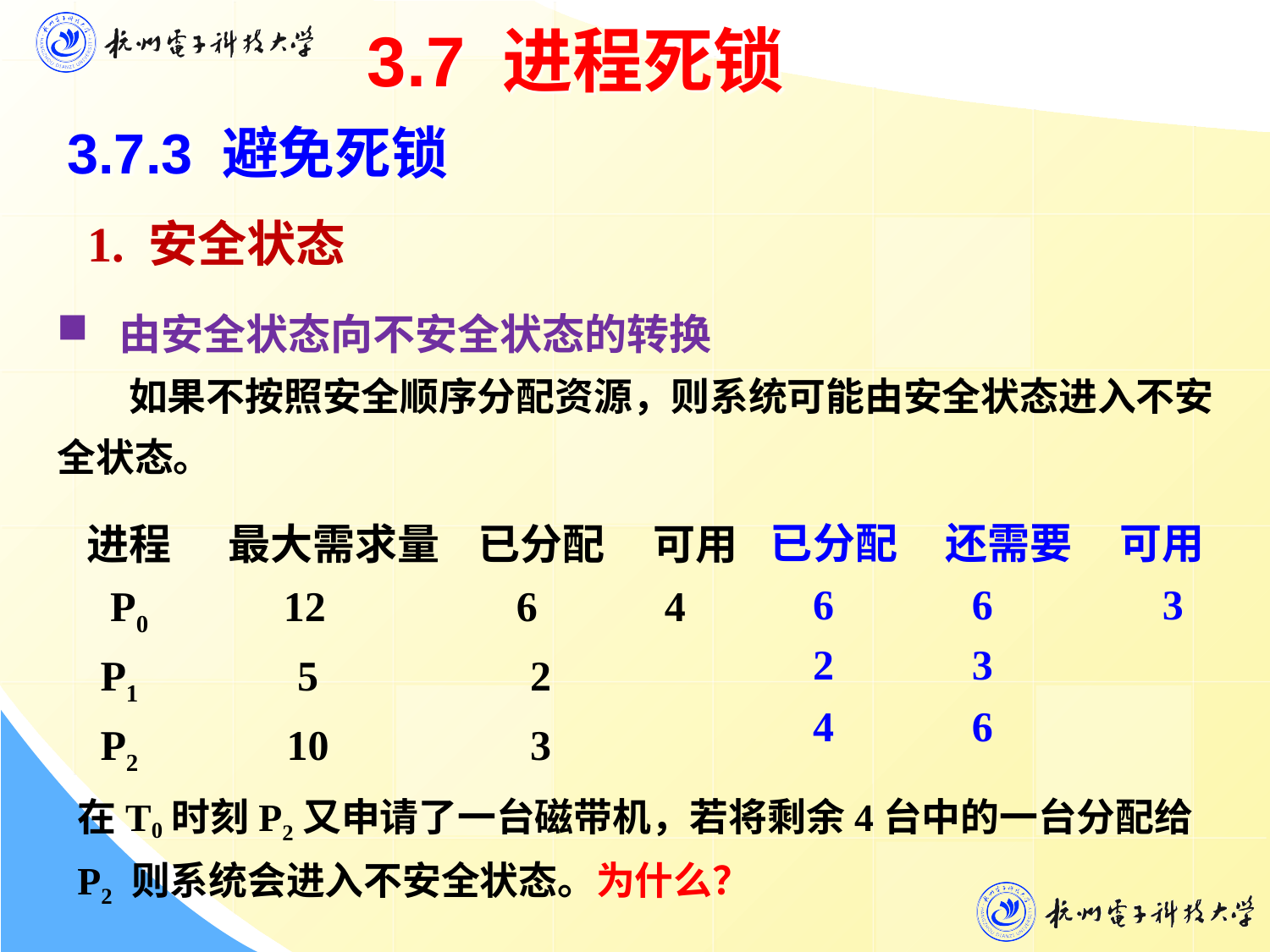

3.7 进程死锁
3.7.3 避免死锁
1. 安全状态
  由安全状态向不安全状态的转换
       如果不按照安全顺序分配资源，则系统可能由安全状态进入不安全状态。

  进程      最大需求量    已分配     可用
     P0                      12                  6            4
       P1               5                    2
       P2              10                   3
已分配     还需要     可用
    6             6                3
    2             3
    4             6
在T0时刻P2又申请了一台磁带机，若将剩余4台中的一台分配给P2 则系统会进入不安全状态。为什么？